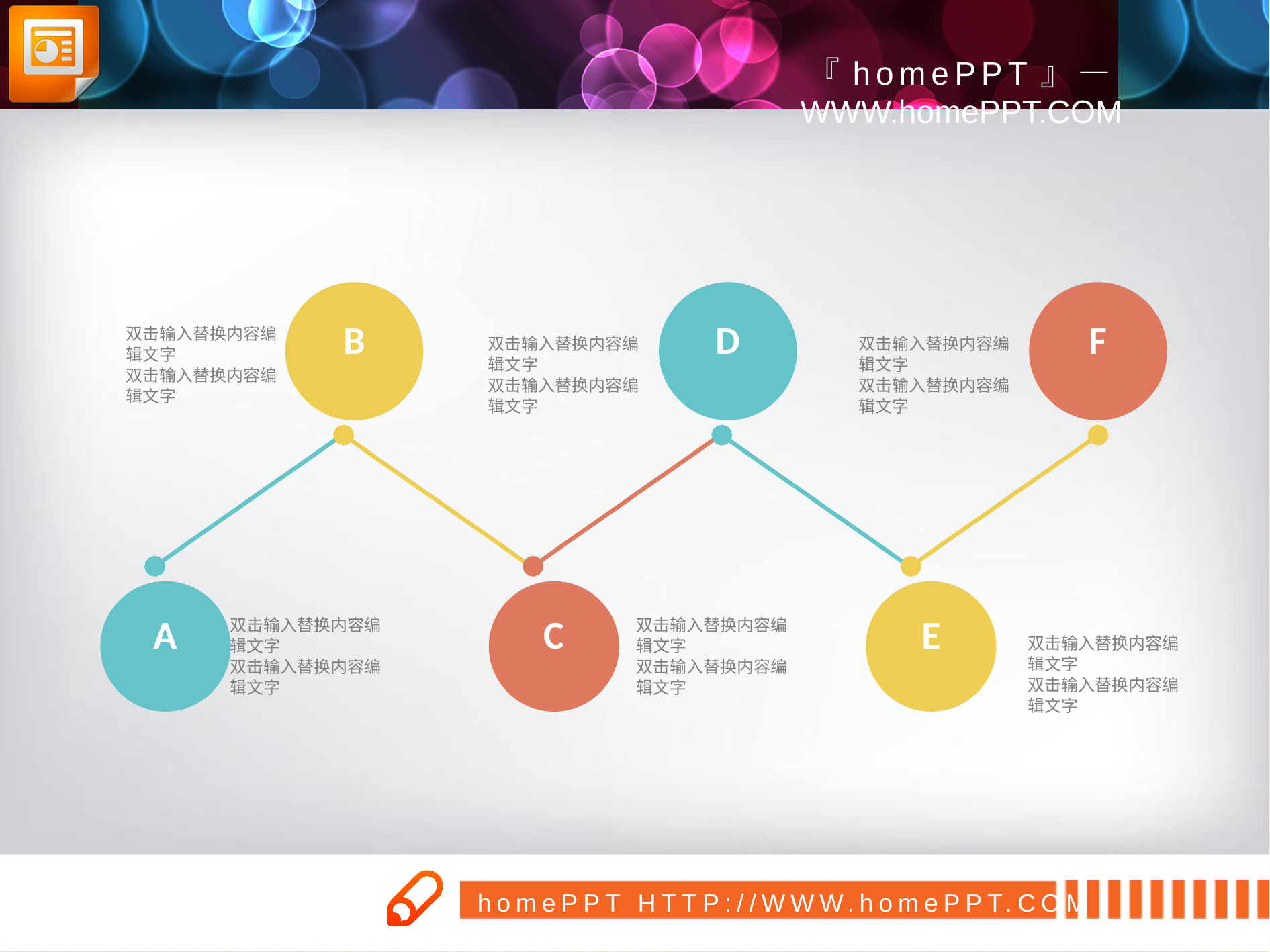

B
D
F
双击输入替换内容编辑文字
双击输入替换内容编辑文字
双击输入替换内容编辑文字
双击输入替换内容编辑文字
双击输入替换内容编辑文字
双击输入替换内容编辑文字
A
C
E
双击输入替换内容编辑文字
双击输入替换内容编辑文字
双击输入替换内容编辑文字
双击输入替换内容编辑文字
双击输入替换内容编辑文字
双击输入替换内容编辑文字